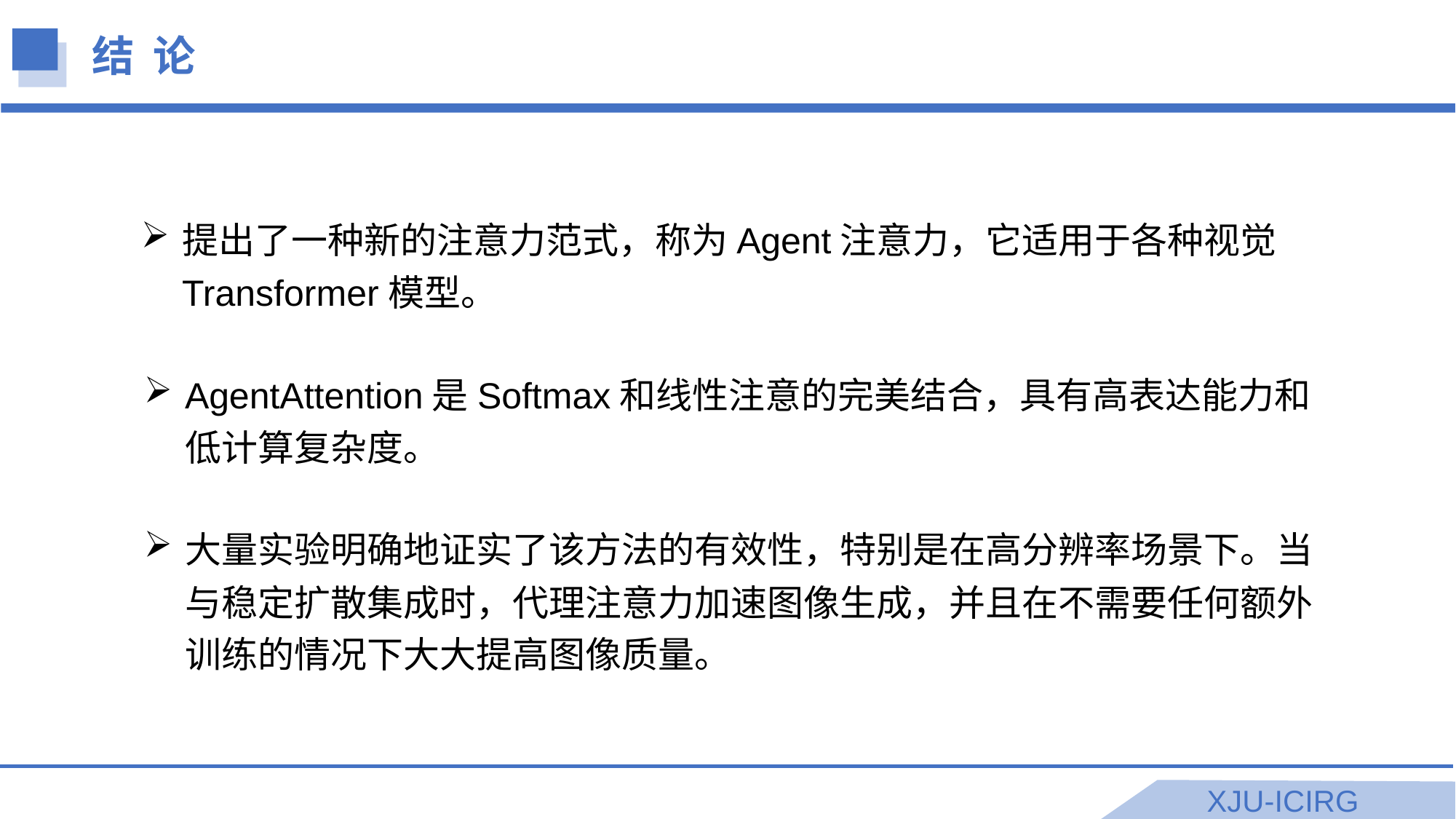

结  论

提出了一种新的注意力范式，称为Agent注意力，它适用于各种视觉Transformer模型。
AgentAttention是Softmax和线性注意的完美结合，具有高表达能力和低计算复杂度。
大量实验明确地证实了该方法的有效性，特别是在高分辨率场景下。当与稳定扩散集成时，代理注意力加速图像生成，并且在不需要任何额外训练的情况下大大提高图像质量。
XJU-ICIRG